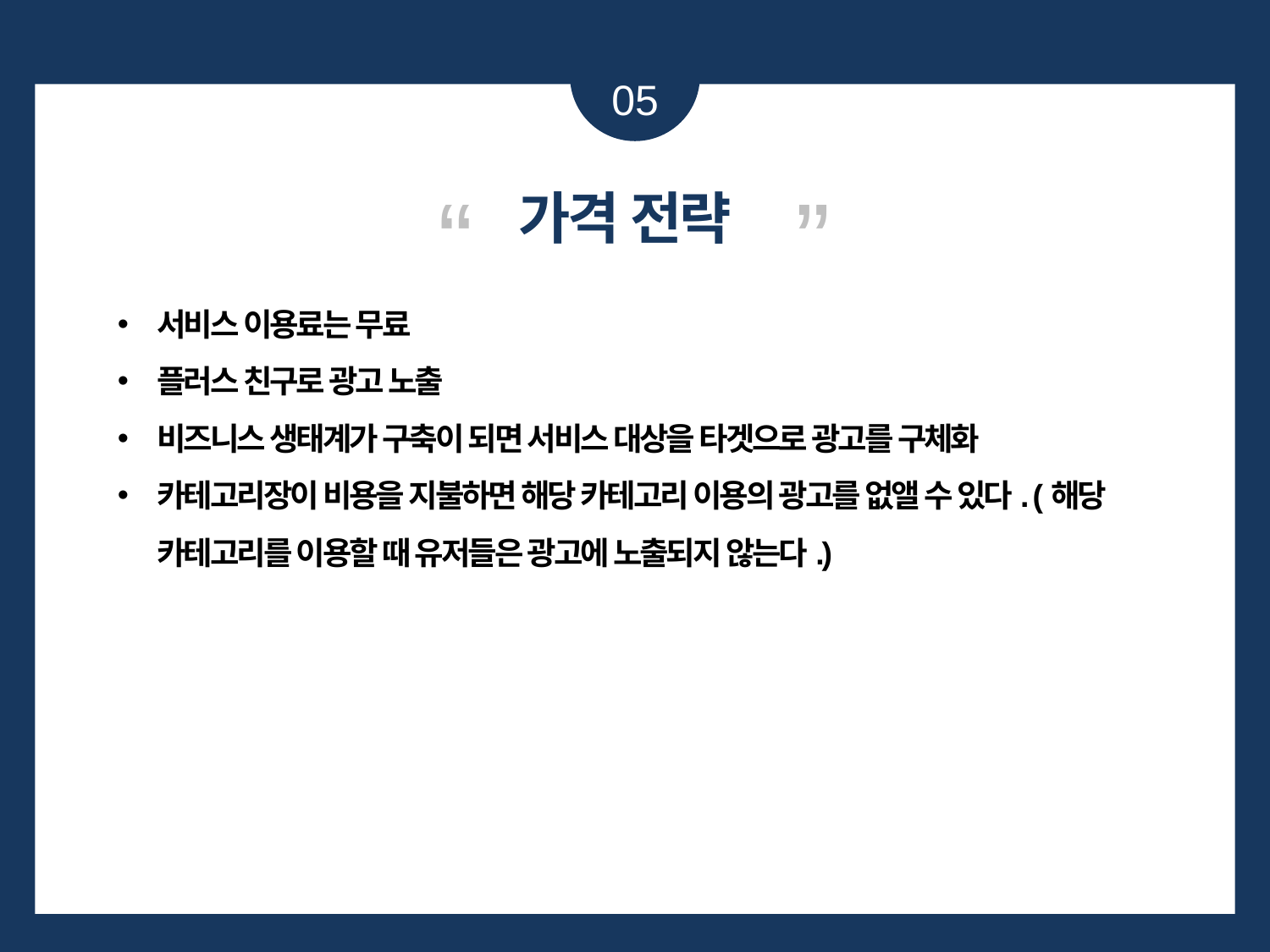

05
“           ”
가격 전략
서비스 이용료는 무료
플러스 친구로 광고 노출
비즈니스 생태계가 구축이 되면 서비스 대상을 타겟으로 광고를 구체화
카테고리장이 비용을 지불하면 해당 카테고리 이용의 광고를 없앨 수 있다. (해당 카테고리를 이용할 때 유저들은 광고에 노출되지 않는다.)